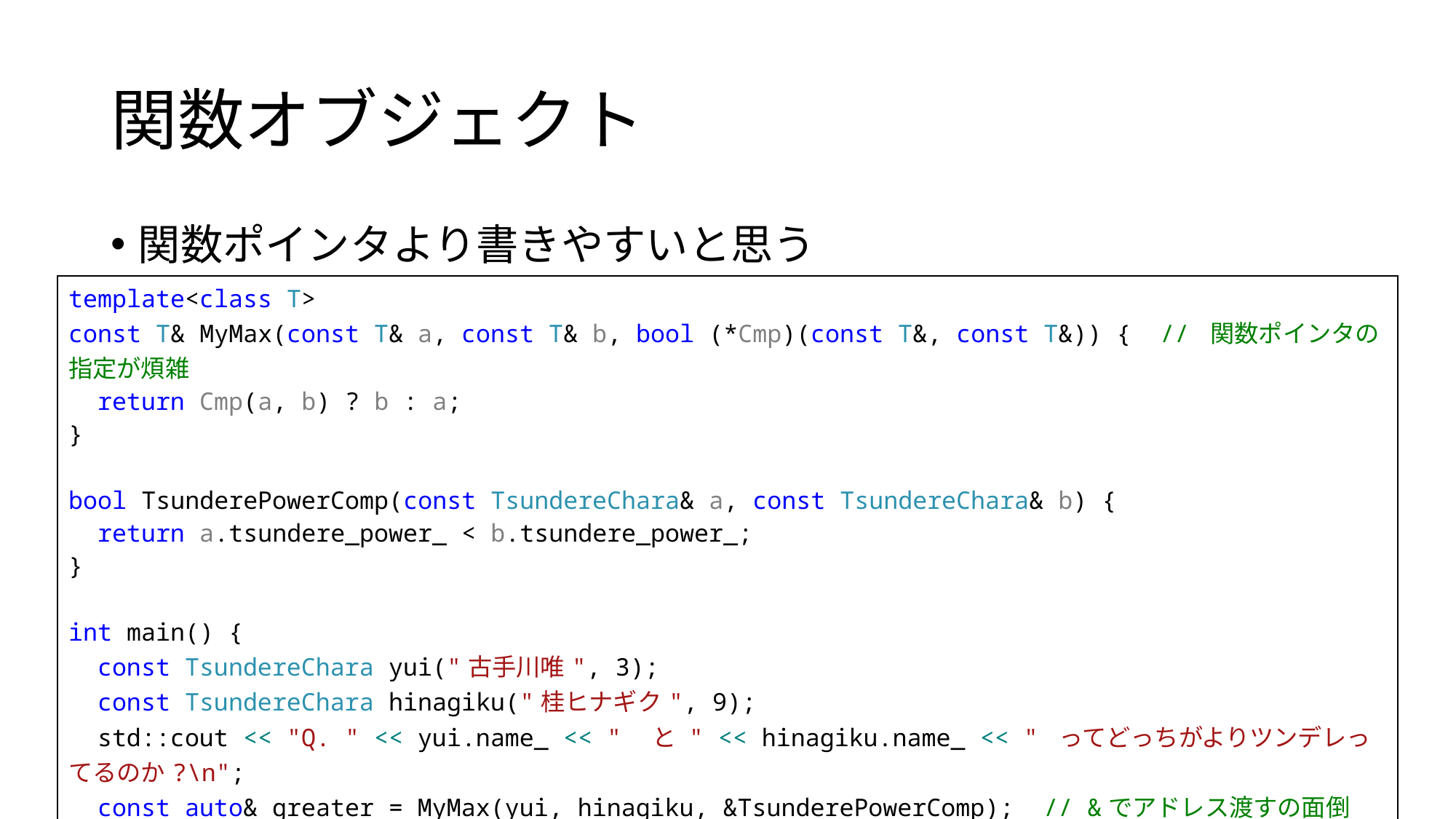

# 関数オブジェクト
関数ポインタより書きやすいと思う
| template<class T> const T& MyMax(const T& a, const T& b, bool (\*Cmp)(const T&, const T&)) { // 関数ポインタの指定が煩雑 return Cmp(a, b) ? b : a; } bool TsunderePowerComp(const TsundereChara& a, const TsundereChara& b) { return a.tsundere\_power\_ < b.tsundere\_power\_; } int main() { const TsundereChara yui("古手川唯", 3); const TsundereChara hinagiku("桂ヒナギク", 9); std::cout << "Q. " << yui.name\_ << "　と " << hinagiku.name\_ << " ってどっちがよりツンデレってるのか?\n"; const auto& greater = MyMax(yui, hinagiku, &TsunderePowerComp); // &でアドレス渡すの面倒 std::cout << "A. " << greater.name\_ << " だゾ!\n"; return 0; } |
| --- |